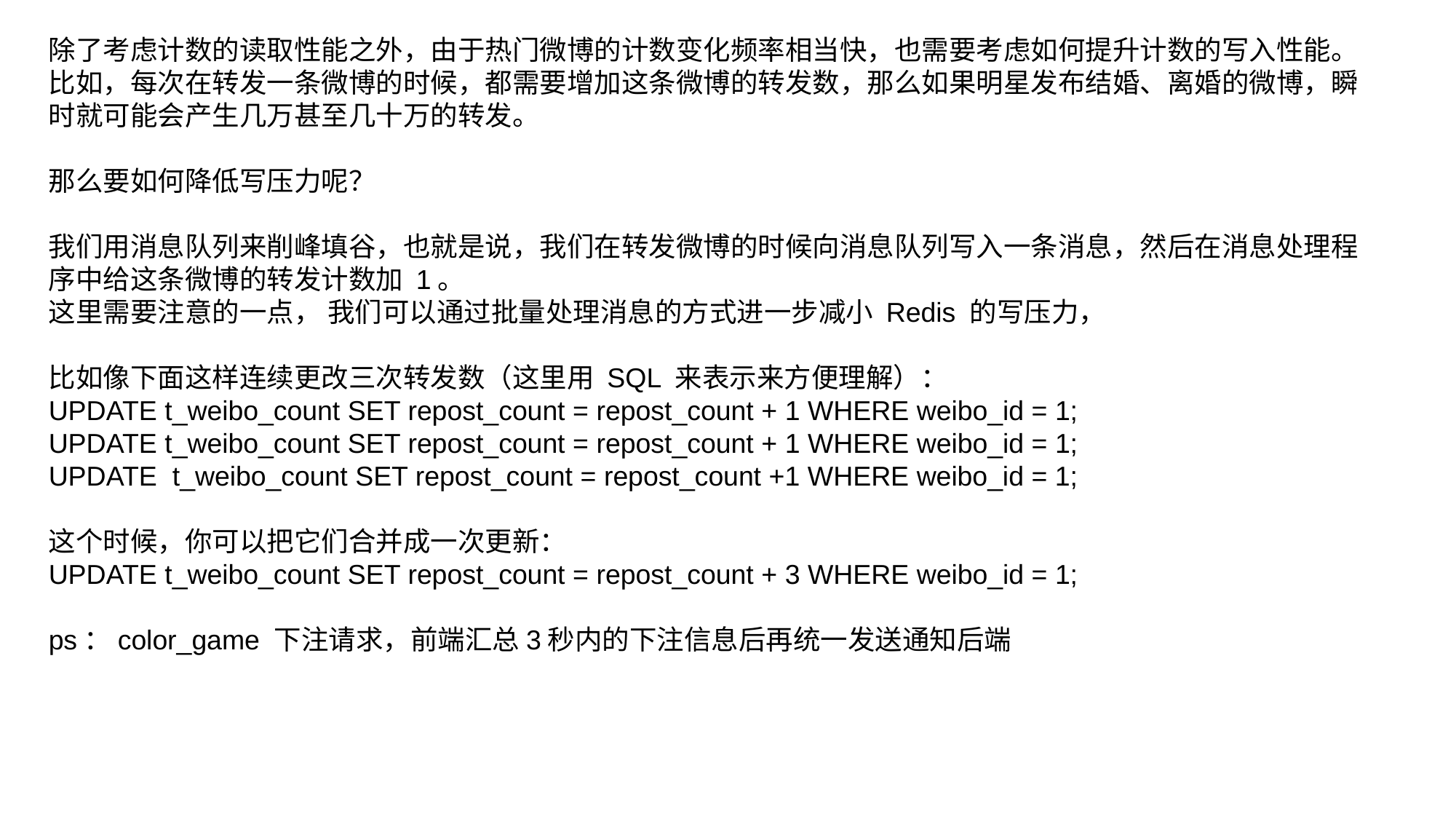

除了考虑计数的读取性能之外，由于热门微博的计数变化频率相当快，也需要考虑如何提升计数的写入性能。比如，每次在转发一条微博的时候，都需要增加这条微博的转发数，那么如果明星发布结婚、离婚的微博，瞬时就可能会产生几万甚至几十万的转发。

那么要如何降低写压力呢？

我们用消息队列来削峰填谷，也就是说，我们在转发微博的时候向消息队列写入一条消息，然后在消息处理程序中给这条微博的转发计数加 1。
这里需要注意的一点， 我们可以通过批量处理消息的方式进一步减小 Redis 的写压力，

比如像下面这样连续更改三次转发数（这里用 SQL 来表示来方便理解）：
UPDATE t_weibo_count SET repost_count = repost_count + 1 WHERE weibo_id = 1;
UPDATE t_weibo_count SET repost_count = repost_count + 1 WHERE weibo_id = 1;
UPDATE  t_weibo_count SET repost_count = repost_count +1 WHERE weibo_id = 1;

这个时候，你可以把它们合并成一次更新：
UPDATE t_weibo_count SET repost_count = repost_count + 3 WHERE weibo_id = 1;

ps：color_game 下注请求，前端汇总3秒内的下注信息后再统一发送通知后端